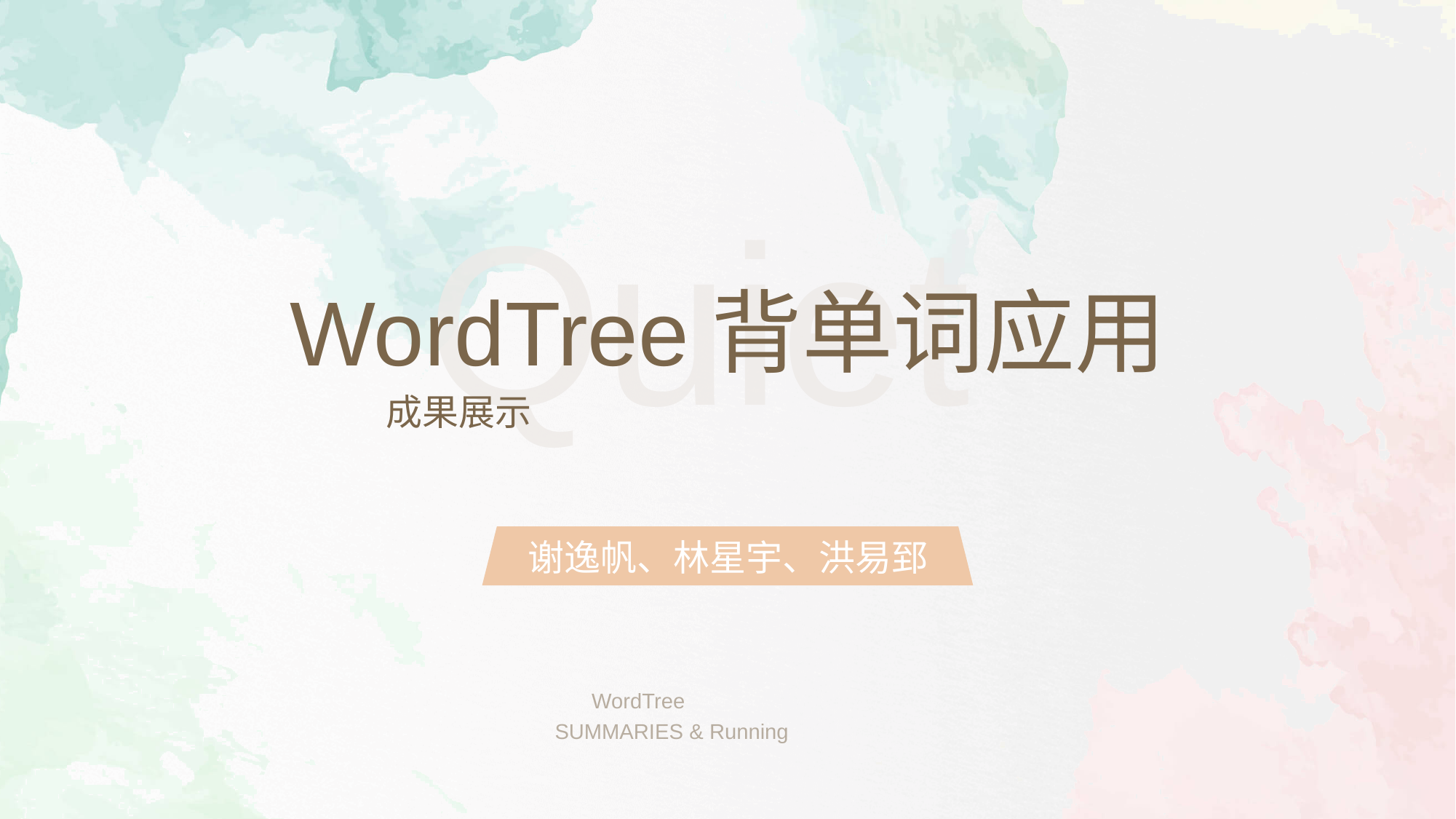

Quiet
WordTree背单词应用
成果展示
谢逸帆、林星宇、洪易郅
WordTree
SUMMARIES & Running